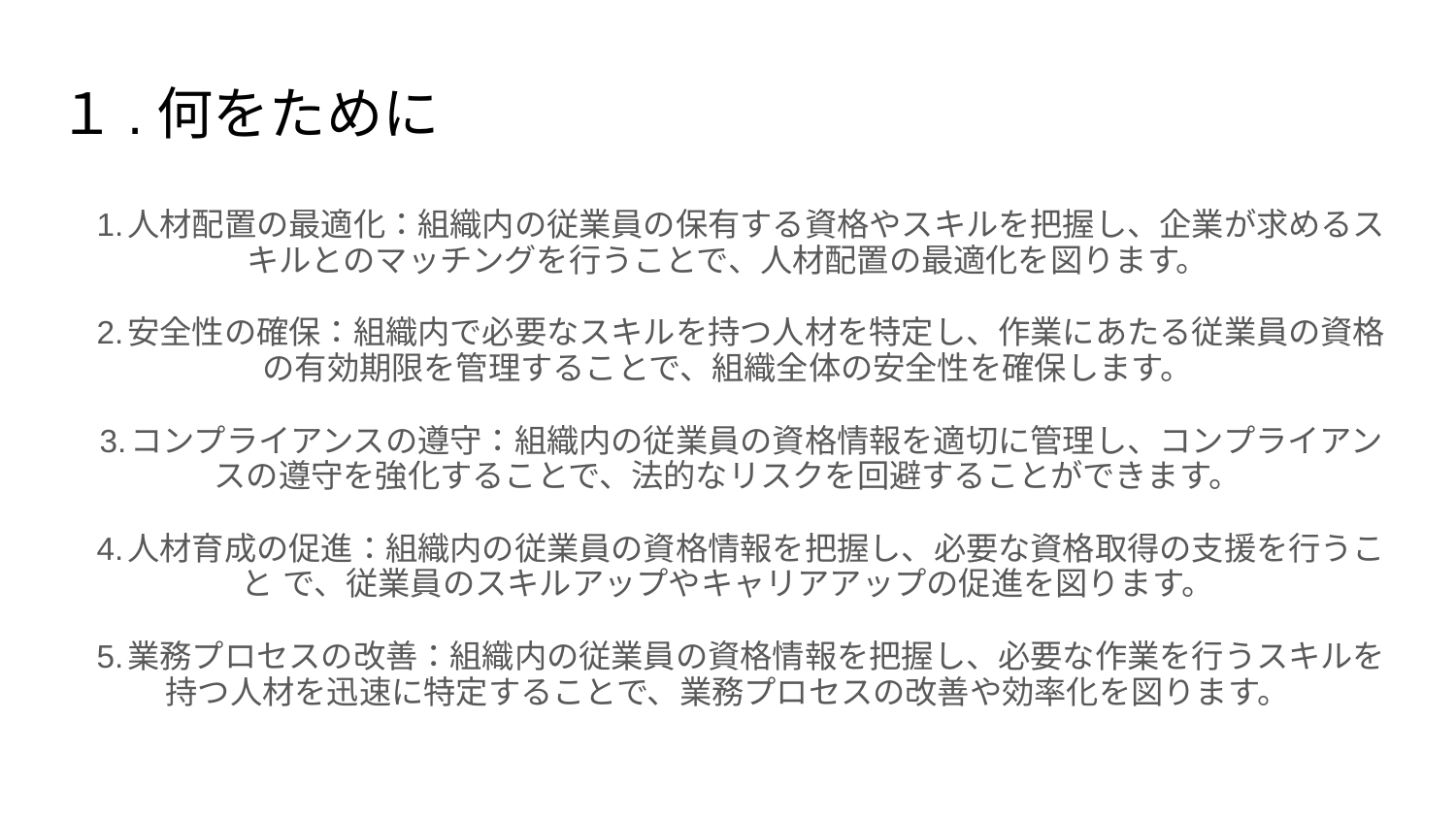

# １.何をために
   1.人材配置の最適化：組織内の従業員の保有する資格やスキルを把握し、企業が求めるスキルとのマッチングを行うことで、人材配置の最適化を図ります。

   2.安全性の確保：組織内で必要なスキルを持つ人材を特定し、作業にあたる従業員の資格の有効期限を管理することで、組織全体の安全性を確保します。

   3.コンプライアンスの遵守：組織内の従業員の資格情報を適切に管理し、コンプライアンスの遵守を強化することで、法的なリスクを回避することができます。

   4.人材育成の促進：組織内の従業員の資格情報を把握し、必要な資格取得の支援を行うこと で、従業員のスキルアップやキャリアアップの促進を図ります。

   5.業務プロセスの改善：組織内の従業員の資格情報を把握し、必要な作業を行うスキルを持つ人材を迅速に特定することで、業務プロセスの改善や効率化を図ります。